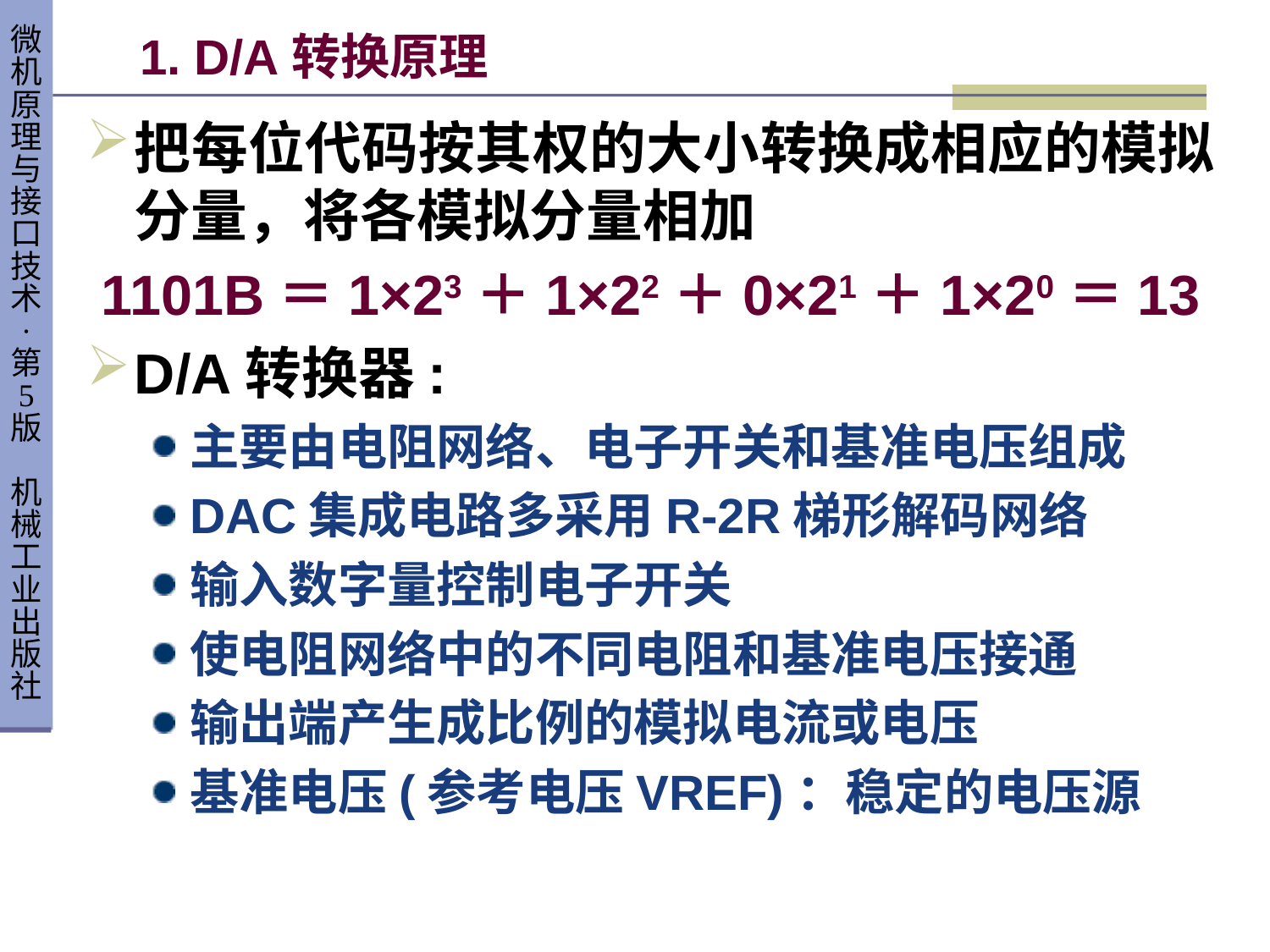

# 1. D/A转换原理
把每位代码按其权的大小转换成相应的模拟分量，将各模拟分量相加
1101B＝1×23＋1×22＋0×21＋1×20＝13
D/A转换器:
主要由电阻网络、电子开关和基准电压组成
DAC集成电路多采用R-2R梯形解码网络
输入数字量控制电子开关
使电阻网络中的不同电阻和基准电压接通
输出端产生成比例的模拟电流或电压
基准电压(参考电压VREF)：稳定的电压源